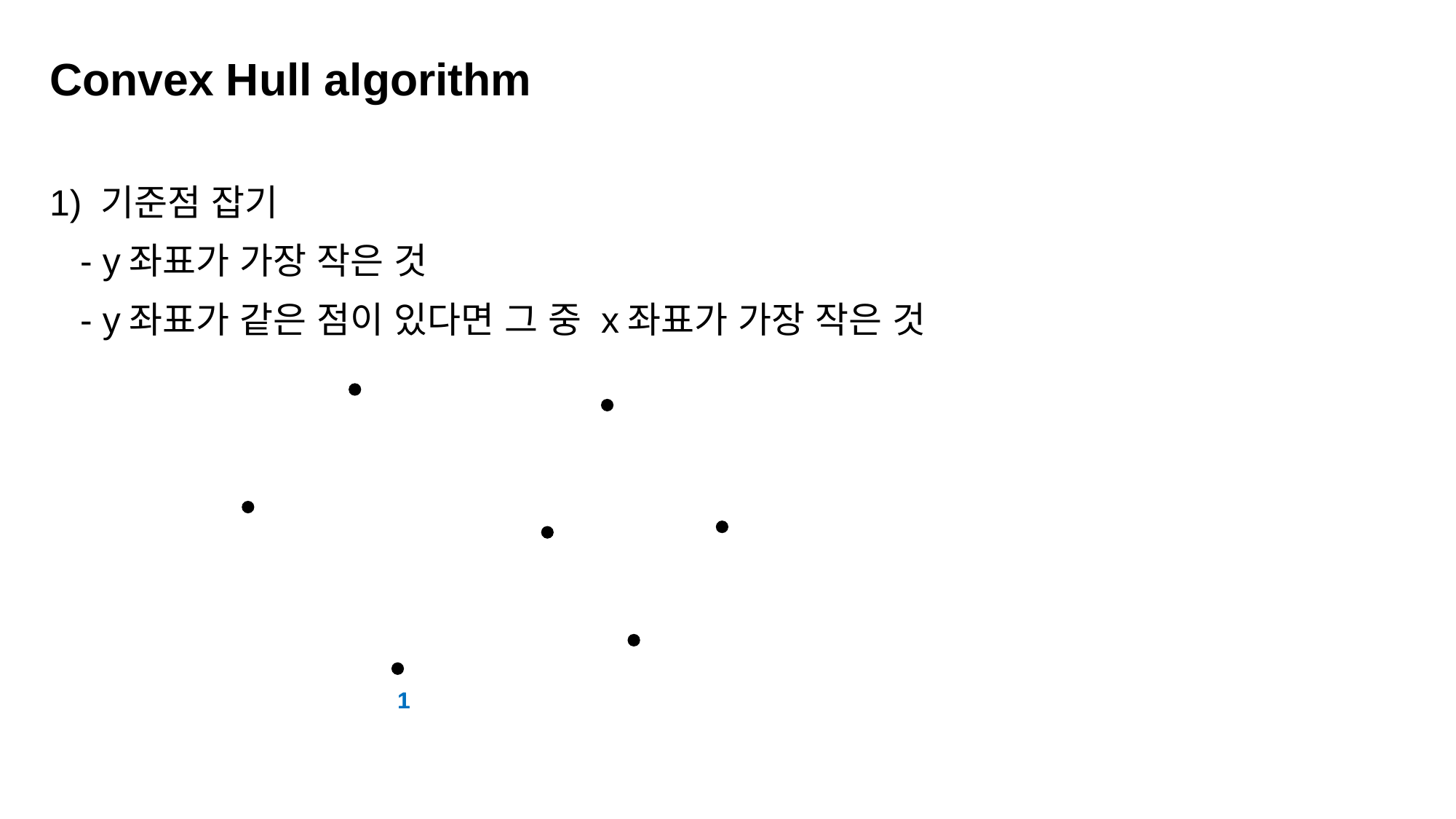

# Convex Hull algorithm
1) 기준점 잡기
   - y좌표가 가장 작은 것
   - y좌표가 같은 점이 있다면 그 중 x좌표가 가장 작은 것

1
1